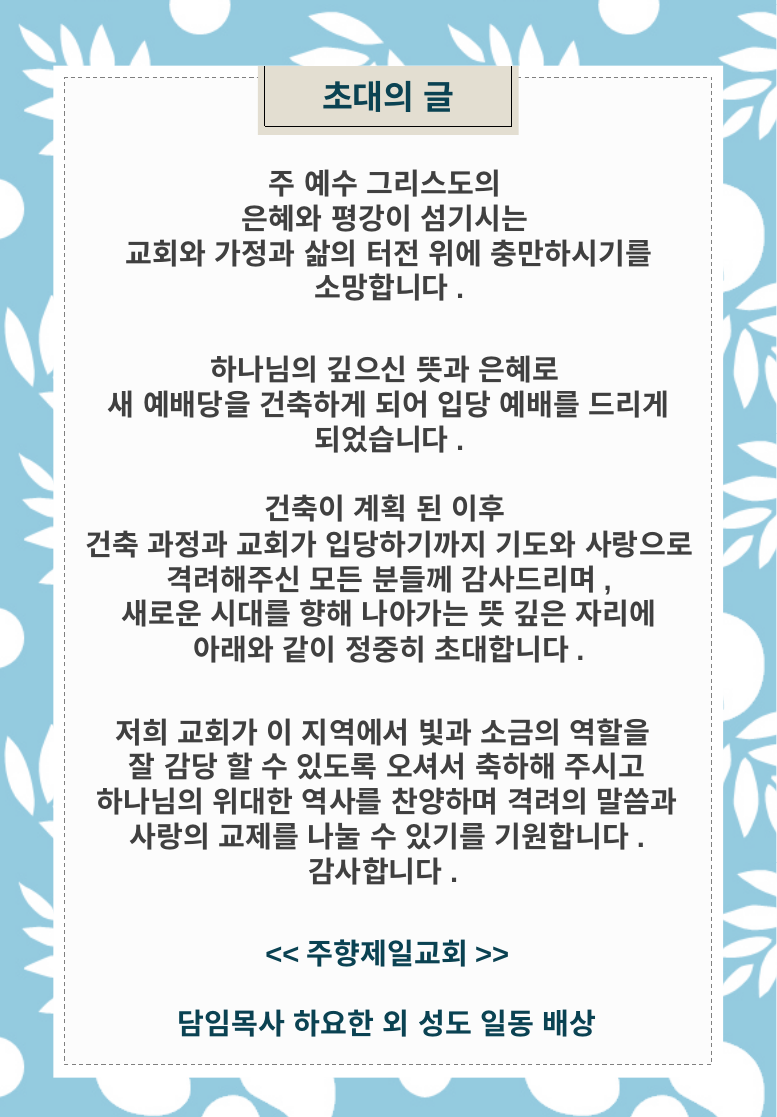

초대의 글

주 예수 그리스도의
은혜와 평강이 섬기시는
교회와 가정과 삶의 터전 위에 충만하시기를 소망합니다.
하나님의 깊으신 뜻과 은혜로
새 예배당을 건축하게 되어 입당 예배를 드리게 되었습니다.

건축이 계획 된 이후
건축 과정과 교회가 입당하기까지 기도와 사랑으로 격려해주신 모든 분들께 감사드리며,
새로운 시대를 향해 나아가는 뜻 깊은 자리에 아래와 같이 정중히 초대합니다.
저희 교회가 이 지역에서 빛과 소금의 역할을
잘 감당 할 수 있도록 오셔서 축하해 주시고 하나님의 위대한 역사를 찬양하며 격려의 말씀과 사랑의 교제를 나눌 수 있기를 기원합니다.
감사합니다.
<<주향제일교회>>

담임목사 하요한 외 성도 일동 배상